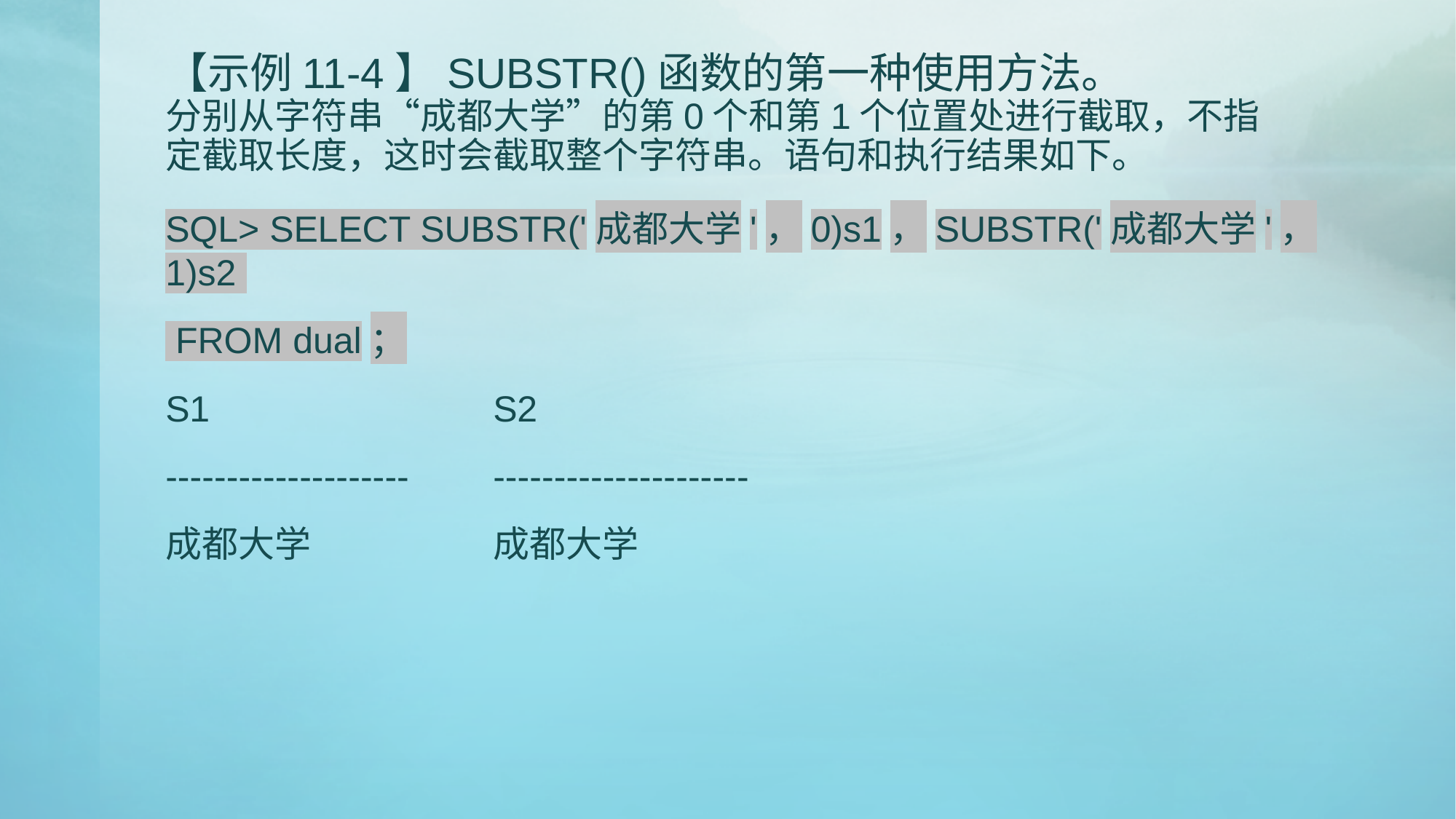

# 【示例11-4】SUBSTR()函数的第一种使用方法。 分别从字符串“成都大学”的第0个和第1个位置处进行截取，不指定截取长度，这时会截取整个字符串。语句和执行结果如下。
SQL> SELECT SUBSTR('成都大学'，0)s1，SUBSTR('成都大学'，1)s2
 FROM dual；
S1			S2
--------------------	---------------------
成都大学		成都大学